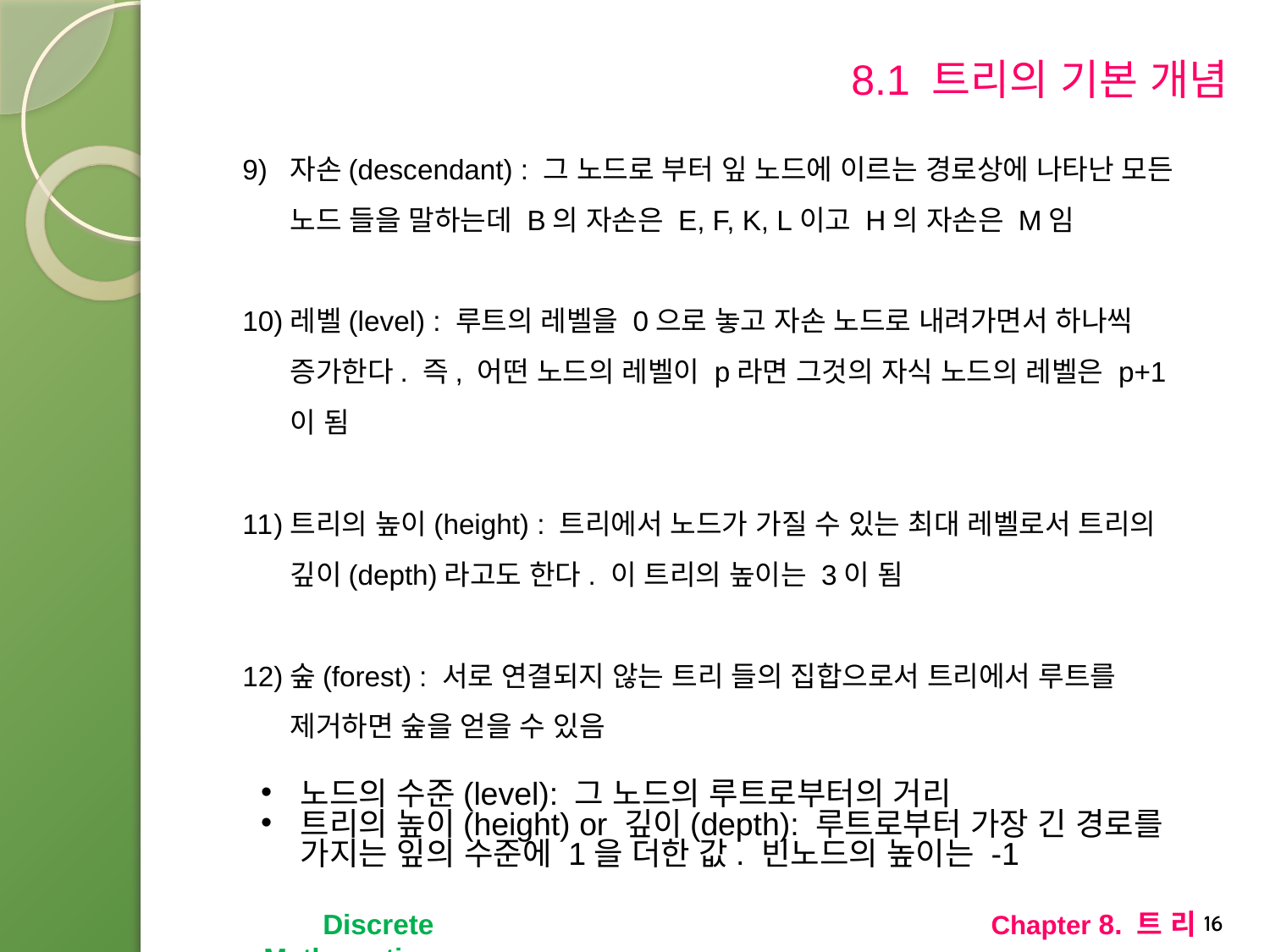

# 8.1 트리의 기본 개념
자손(descendant) : 그 노드로 부터 잎 노드에 이르는 경로상에 나타난 모든 노드 들을 말하는데 B의 자손은 E, F, K, L이고 H의 자손은 M임

레벨(level) : 루트의 레벨을 0으로 놓고 자손 노드로 내려가면서 하나씩 증가한다. 즉, 어떤 노드의 레벨이 p라면 그것의 자식 노드의 레벨은 p+1이 됨

트리의 높이(height) : 트리에서 노드가 가질 수 있는 최대 레벨로서 트리의 깊이(depth)라고도 한다. 이 트리의 높이는 3이 됨

숲(forest) : 서로 연결되지 않는 트리 들의 집합으로서 트리에서 루트를 제거하면 숲을 얻을 수 있음
노드의 수준(level): 그 노드의 루트로부터의 거리
트리의 높이(height) or 깊이(depth): 루트로부터 가장 긴 경로를 가지는 잎의 수준에 1을 더한 값. 빈노드의 높이는 -1
Discrete Mathematics
Chapter 8. 트 리
16